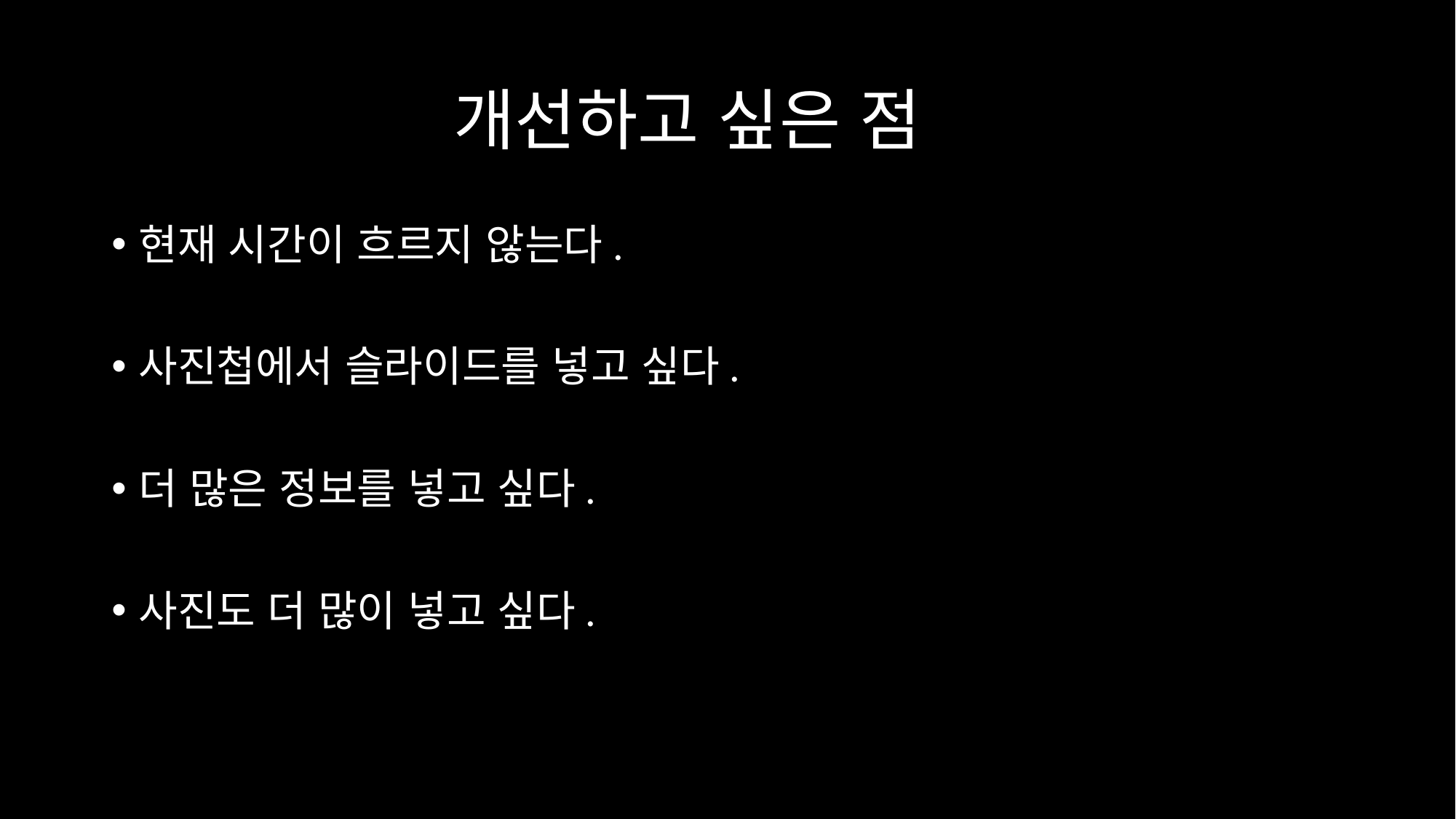

# 개선하고 싶은 점
현재 시간이 흐르지 않는다.

사진첩에서 슬라이드를 넣고 싶다.

더 많은 정보를 넣고 싶다.

사진도 더 많이 넣고 싶다.